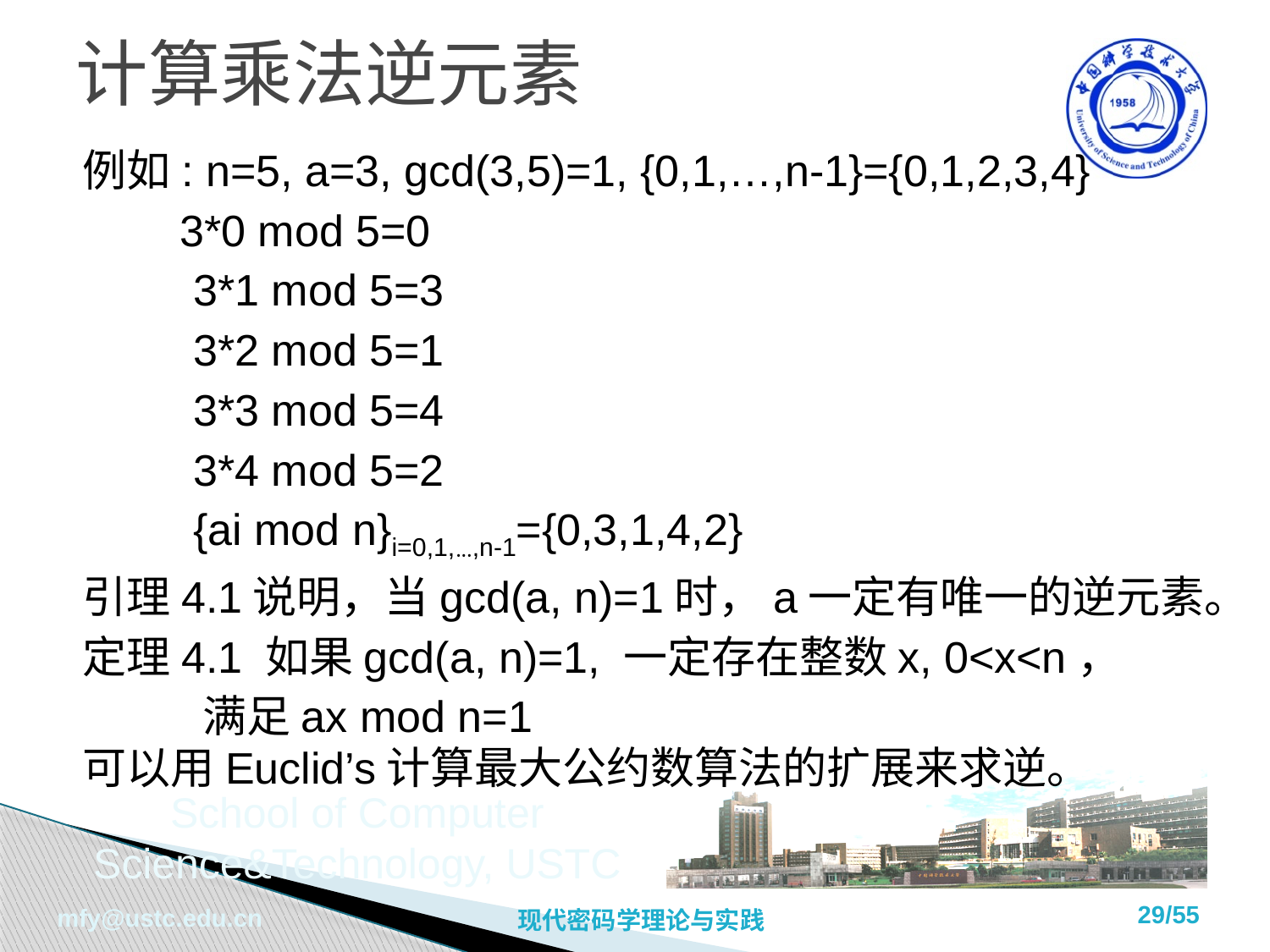

# 计算乘法逆元素
例如: n=5, a=3, gcd(3,5)=1, {0,1,…,n-1}={0,1,2,3,4}
	     3*0 mod 5=0
         3*1 mod 5=3
         3*2 mod 5=1
         3*3 mod 5=4
         3*4 mod 5=2
         {ai mod n}i=0,1,…,n-1={0,3,1,4,2}
引理4.1说明，当gcd(a, n)=1时，a一定有唯一的逆元素。
定理4.1 如果gcd(a, n)=1, 一定存在整数x, 0<x<n，
           满足ax mod n=1
可以用Euclid’s计算最大公约数算法的扩展来求逆。